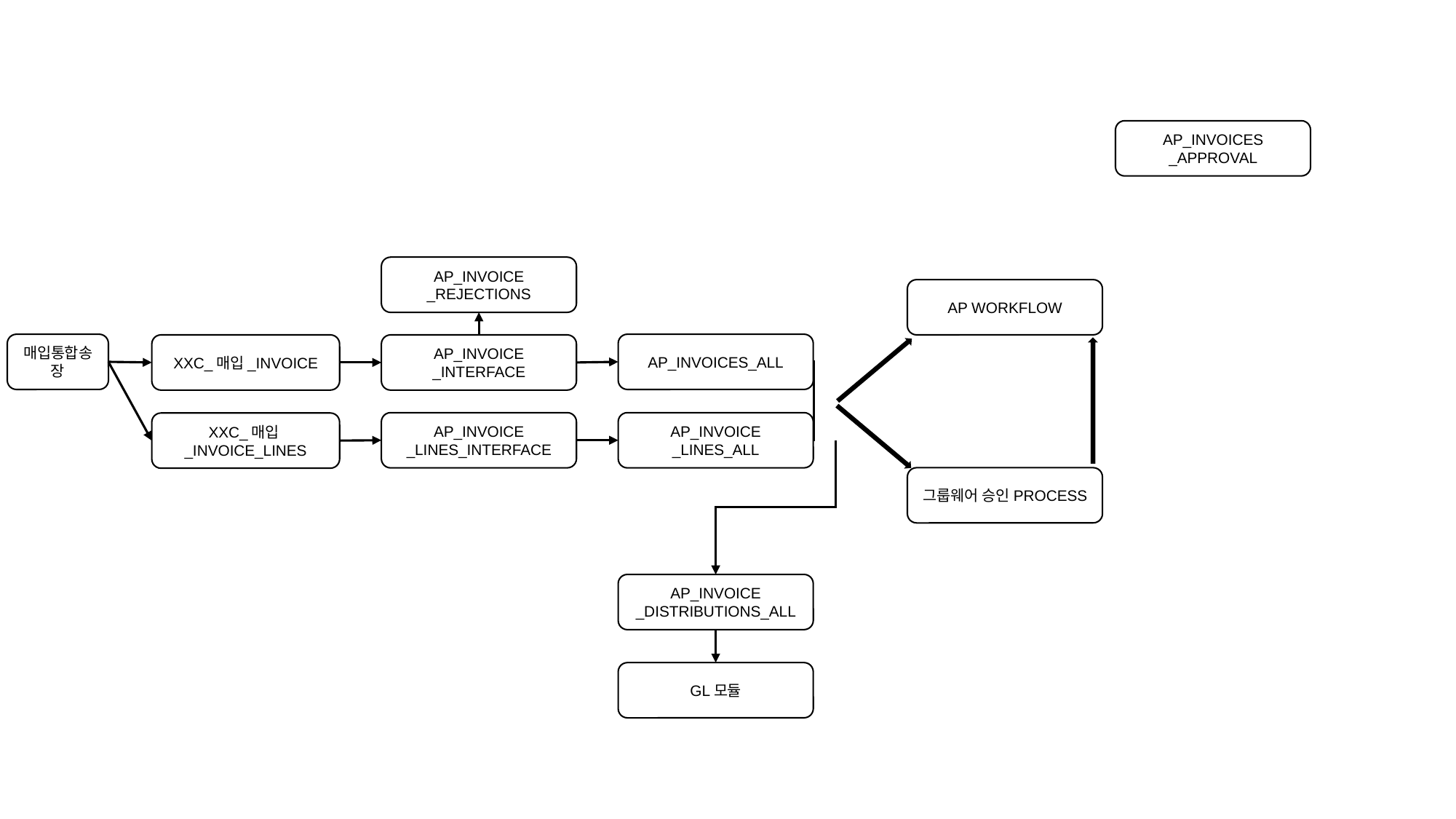

AP_INVOICES
_APPROVAL
AP_INVOICE
_REJECTIONS
AP WORKFLOW
매입통합송장
AP_INVOICES_ALL
AP_INVOICE
_INTERFACE
XXC_매입_INVOICE

AP_INVOICE
_LINES_INTERFACE
AP_INVOICE
_LINES_ALL
XXC_매입_INVOICE_LINES

그룹웨어 승인PROCESS
AP_INVOICE
_DISTRIBUTIONS_ALL
GL모듈